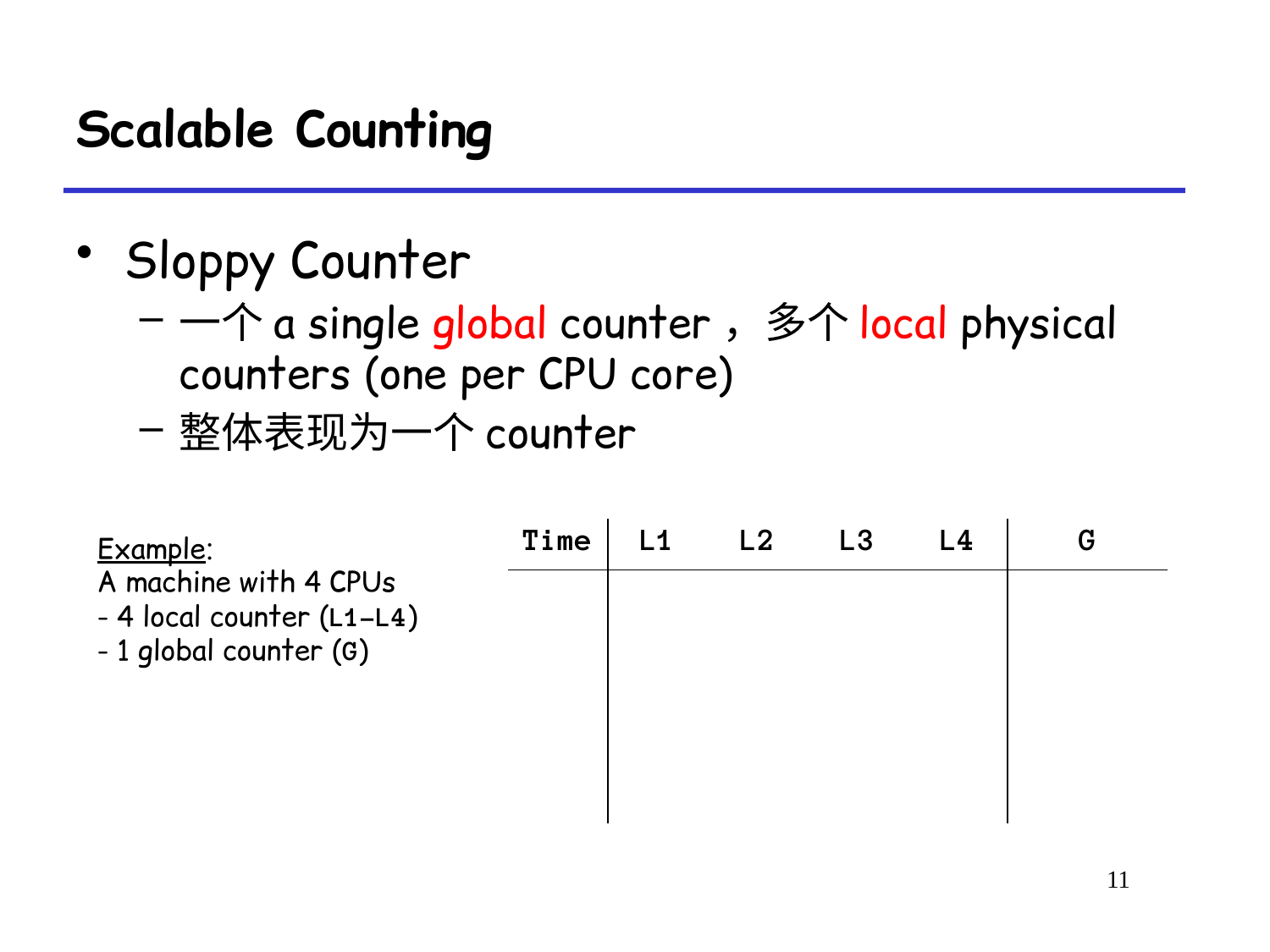

# Scalable Counting
Sloppy Counter
一个a single global counter，多个local physical counters (one per CPU core)
整体表现为一个counter

| Time | L1 | L2 | L3 | L4 | G |
| --- | --- | --- | --- | --- | --- |
|  |  |  |  |  |  |
|  |  |  |  |  |  |
|  |  |  |  |  |  |
|  |  |  |  |  |  |
|  |  |  |  |  |  |
Example:
A machine with 4 CPUs
- 4 local counter (L1-L4)
- 1 global counter (G)
11